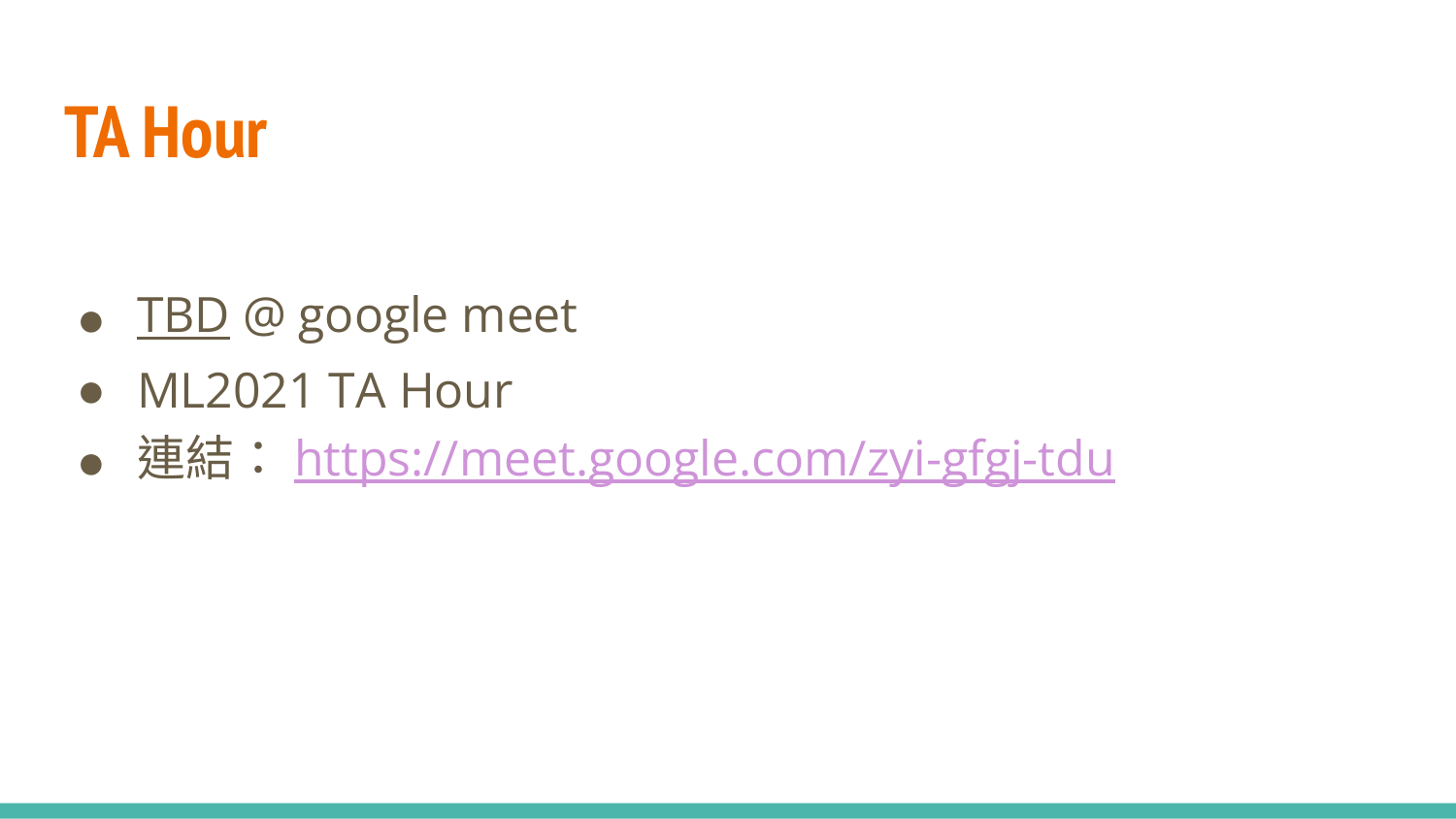

# TA Hour

TBD @ google meet
ML2021 TA Hour
連結：https://meet.google.com/zyi-gfgj-tdu